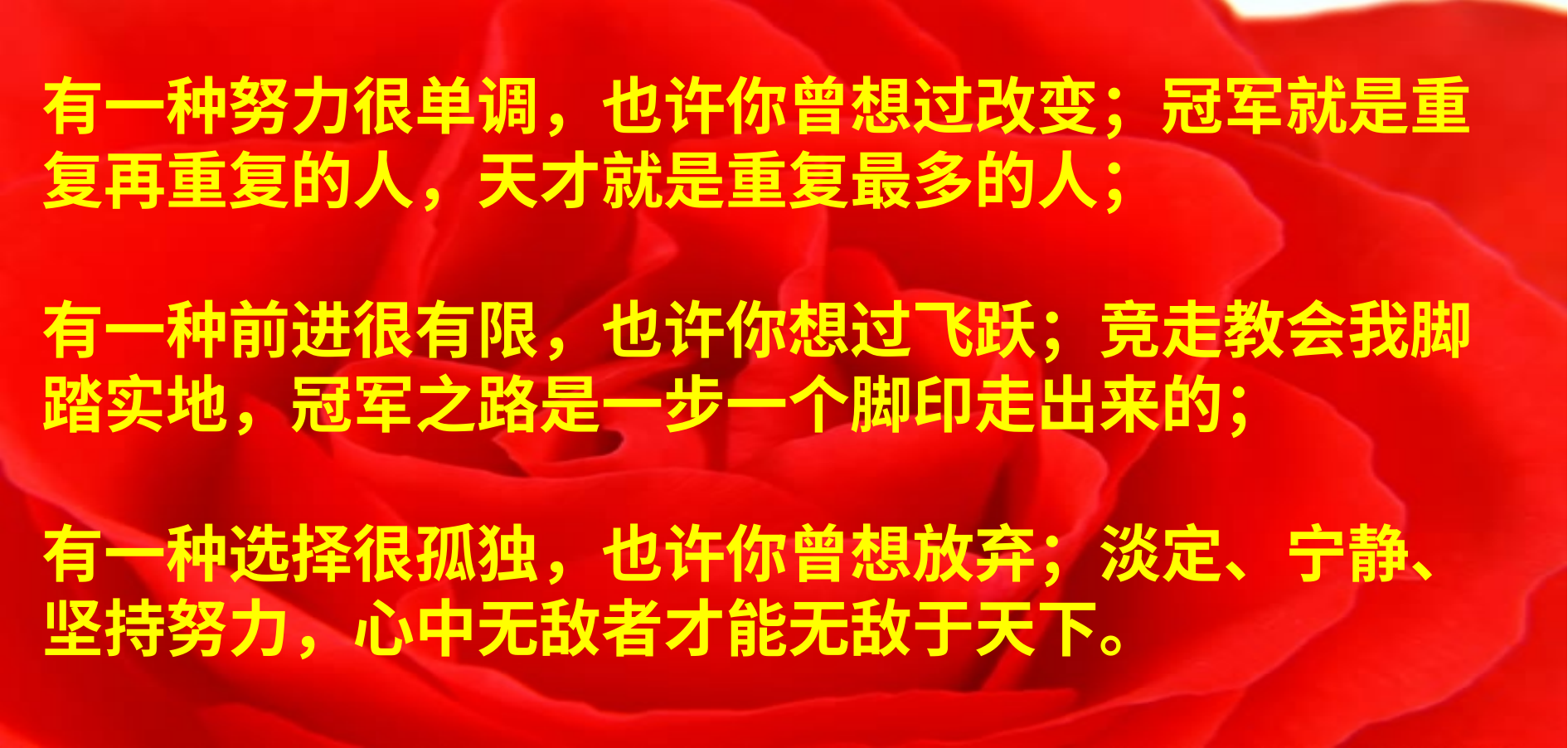

有一种努力很单调，也许你曾想过改变；冠军就是重复再重复的人，天才就是重复最多的人；

有一种前进很有限，也许你想过飞跃；竞走教会我脚踏实地，冠军之路是一步一个脚印走出来的；

有一种选择很孤独，也许你曾想放弃；淡定、宁静、坚持努力，心中无敌者才能无敌于天下。